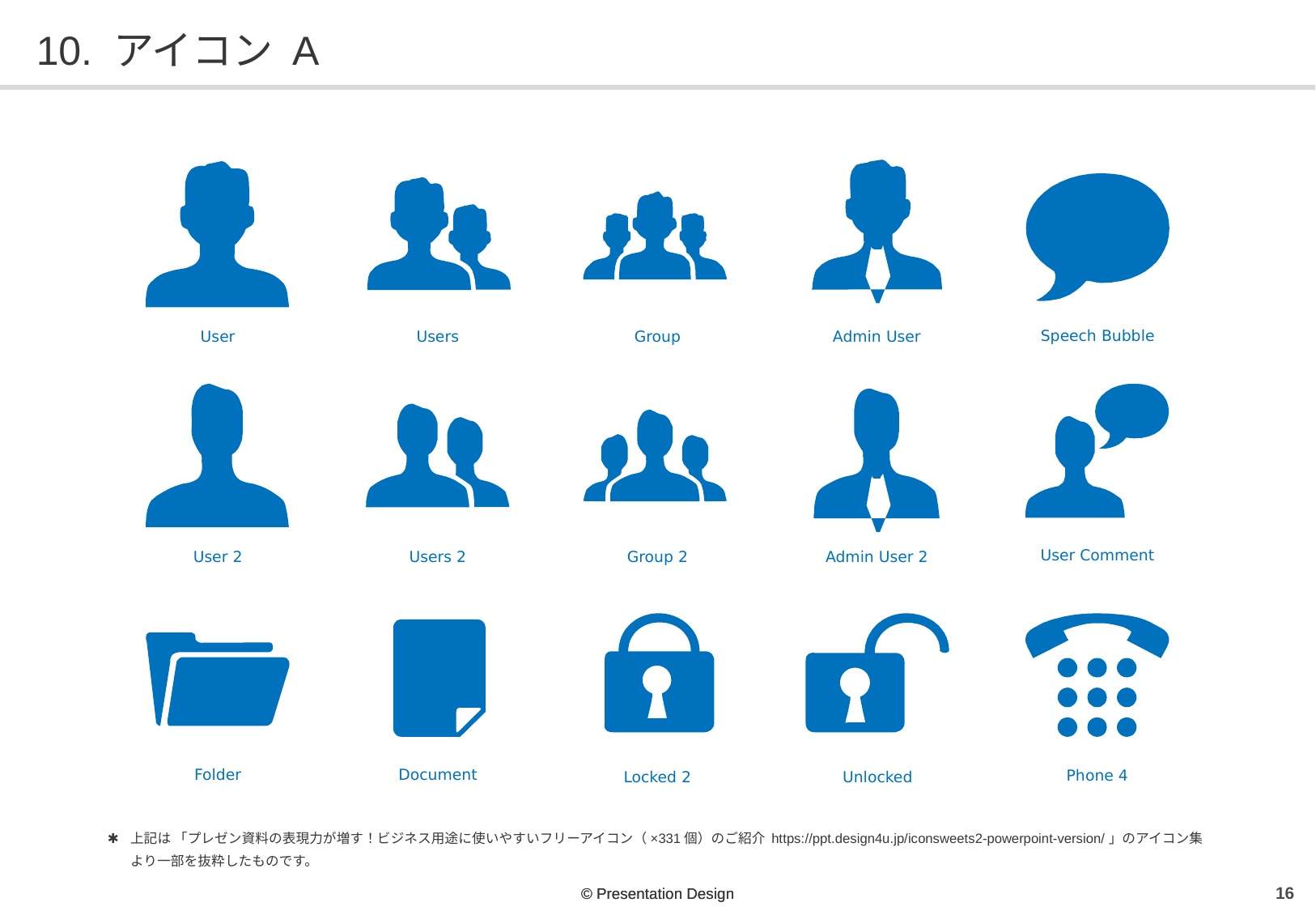

# 10. アイコン A

Speech Bubble
User
Users
Group
Admin User

User Comment
User 2
Users 2
Group 2
Admin User 2

Folder
Document
Phone 4
Locked 2
Unlocked
上記は 「プレゼン資料の表現力が増す！ビジネス用途に使いやすいフリーアイコン（×331個）のご紹介 https://ppt.design4u.jp/iconsweets2-powerpoint-version/」のアイコン集より一部を抜粋したものです。
16